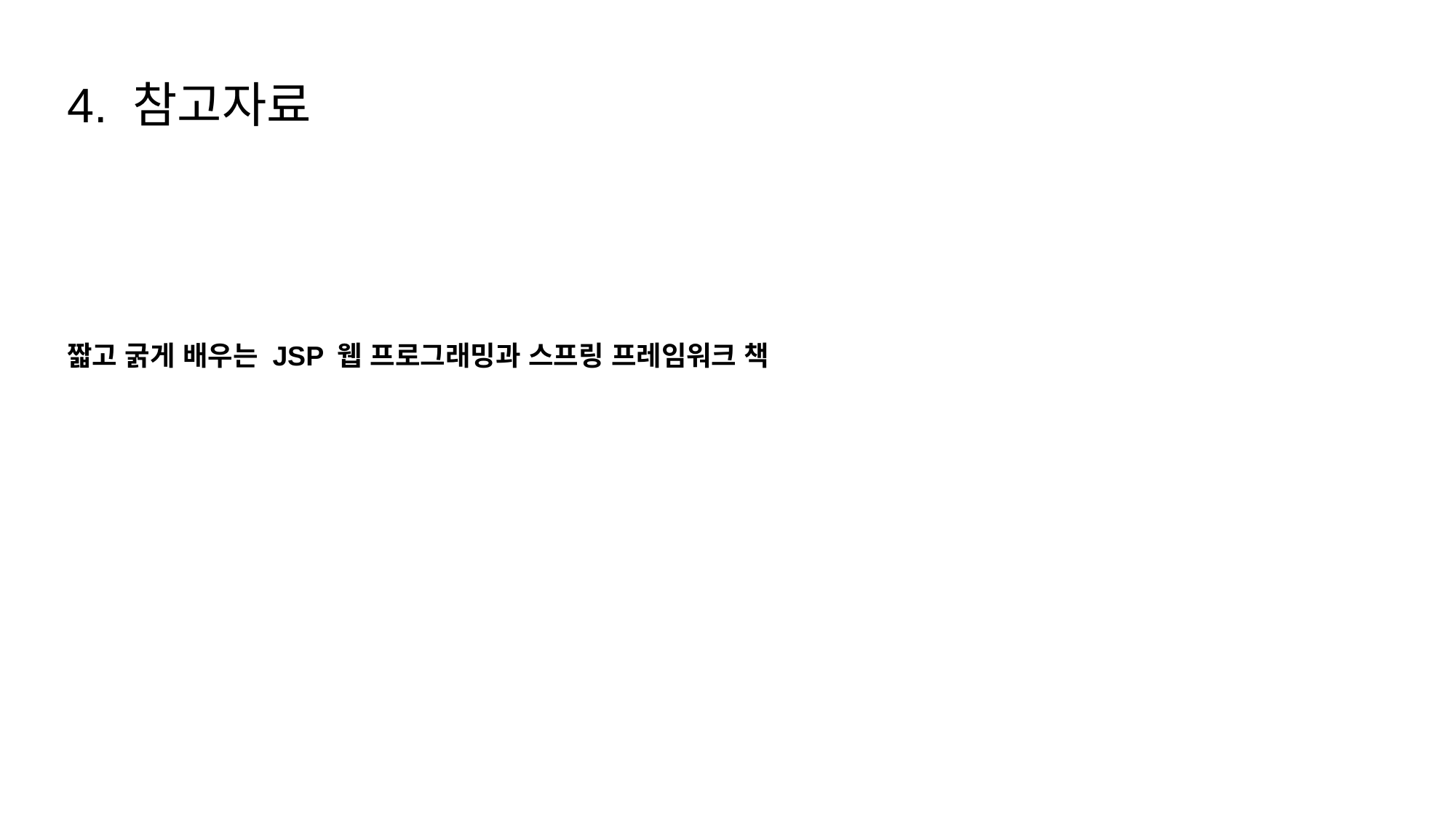

4. 참고자료
짧고 굵게 배우는 JSP 웹 프로그래밍과 스프링 프레임워크 책